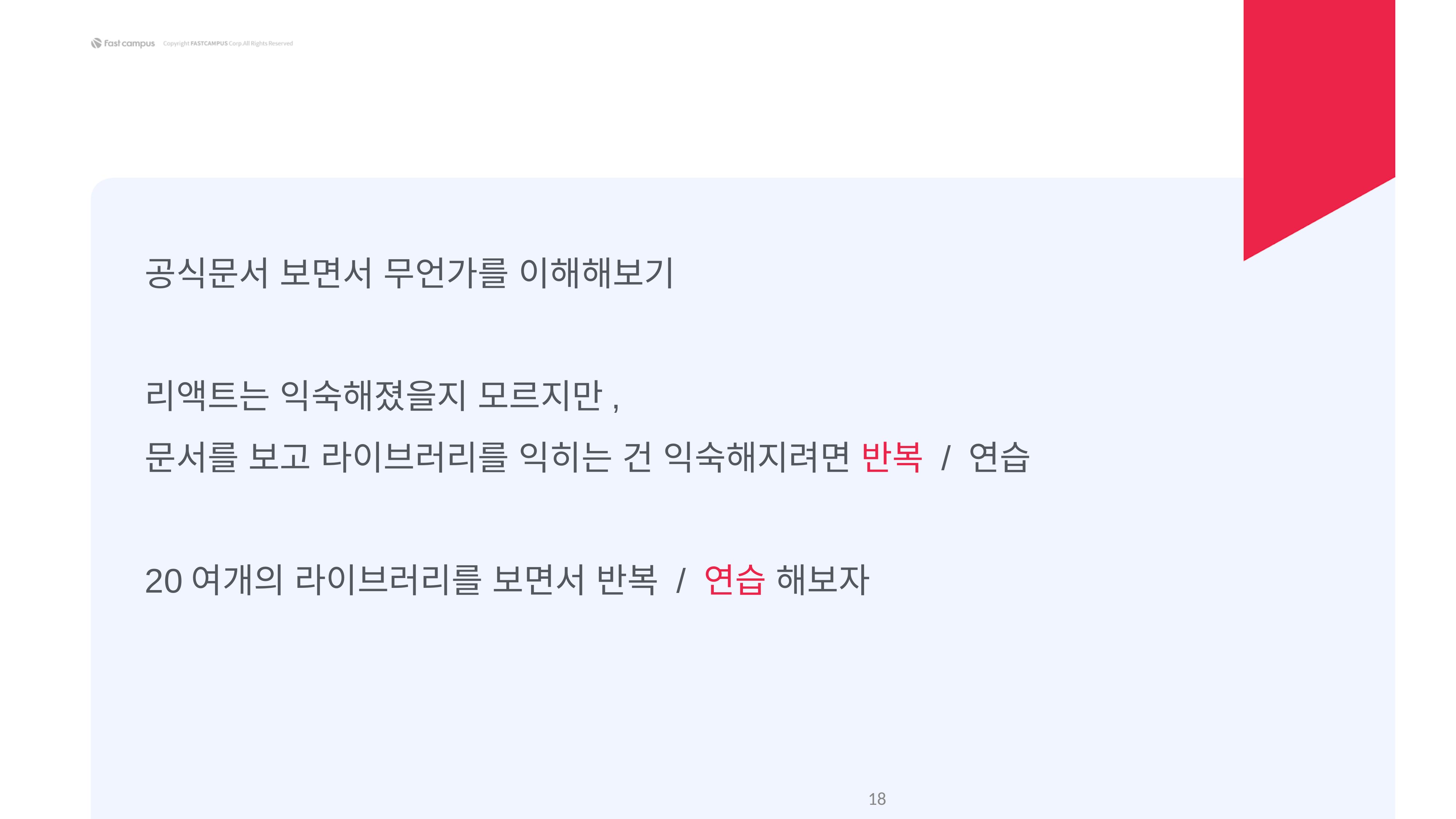

공식문서 보면서 무언가를 이해해보기

리액트는 익숙해졌을지 모르지만,
문서를 보고 라이브러리를 익히는 건 익숙해지려면 반복 / 연습

20여개의 라이브러리를 보면서 반복 / 연습 해보자
18